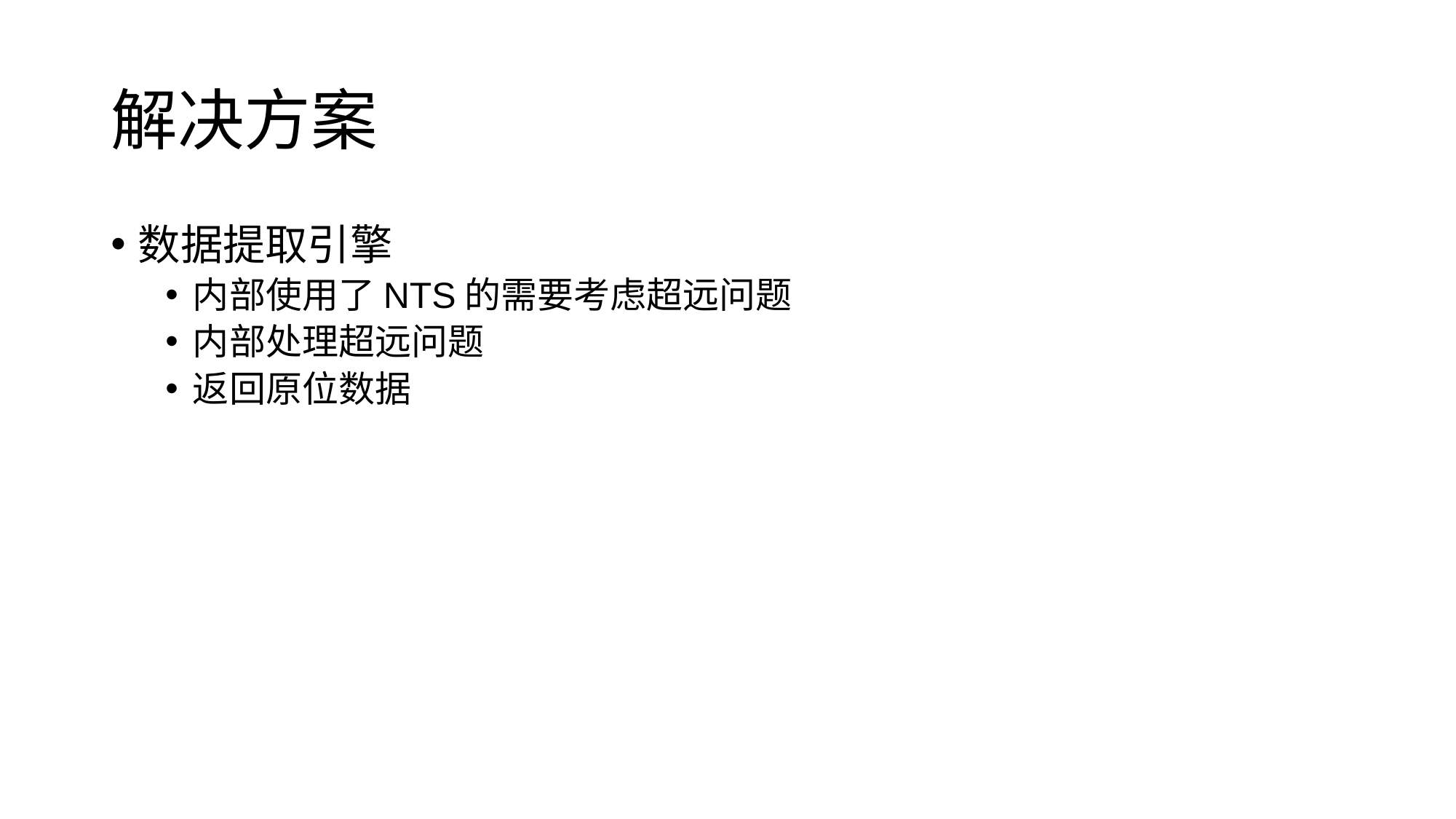

# 解决方案
数据提取引擎
内部使用了NTS的需要考虑超远问题
内部处理超远问题
返回原位数据